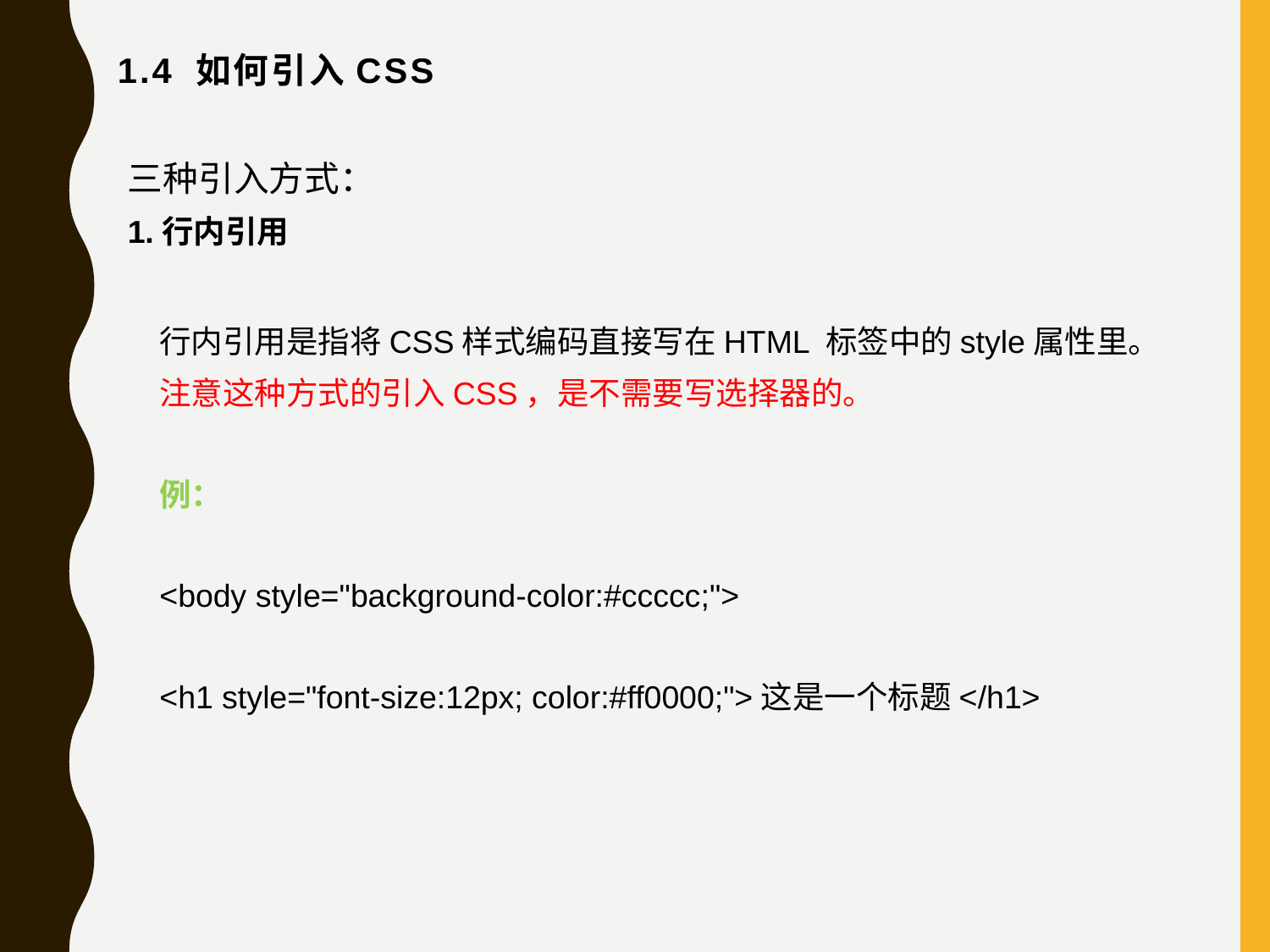

# 1.4 如何引入CSS
三种引入方式：
1.行内引用

	行内引用是指将CSS样式编码直接写在HTML 标签中的style属性里。
	注意这种方式的引入CSS，是不需要写选择器的。

	例：

	<body style="background-color:#ccccc;">

	<h1 style="font-size:12px; color:#ff0000;">这是一个标题</h1>